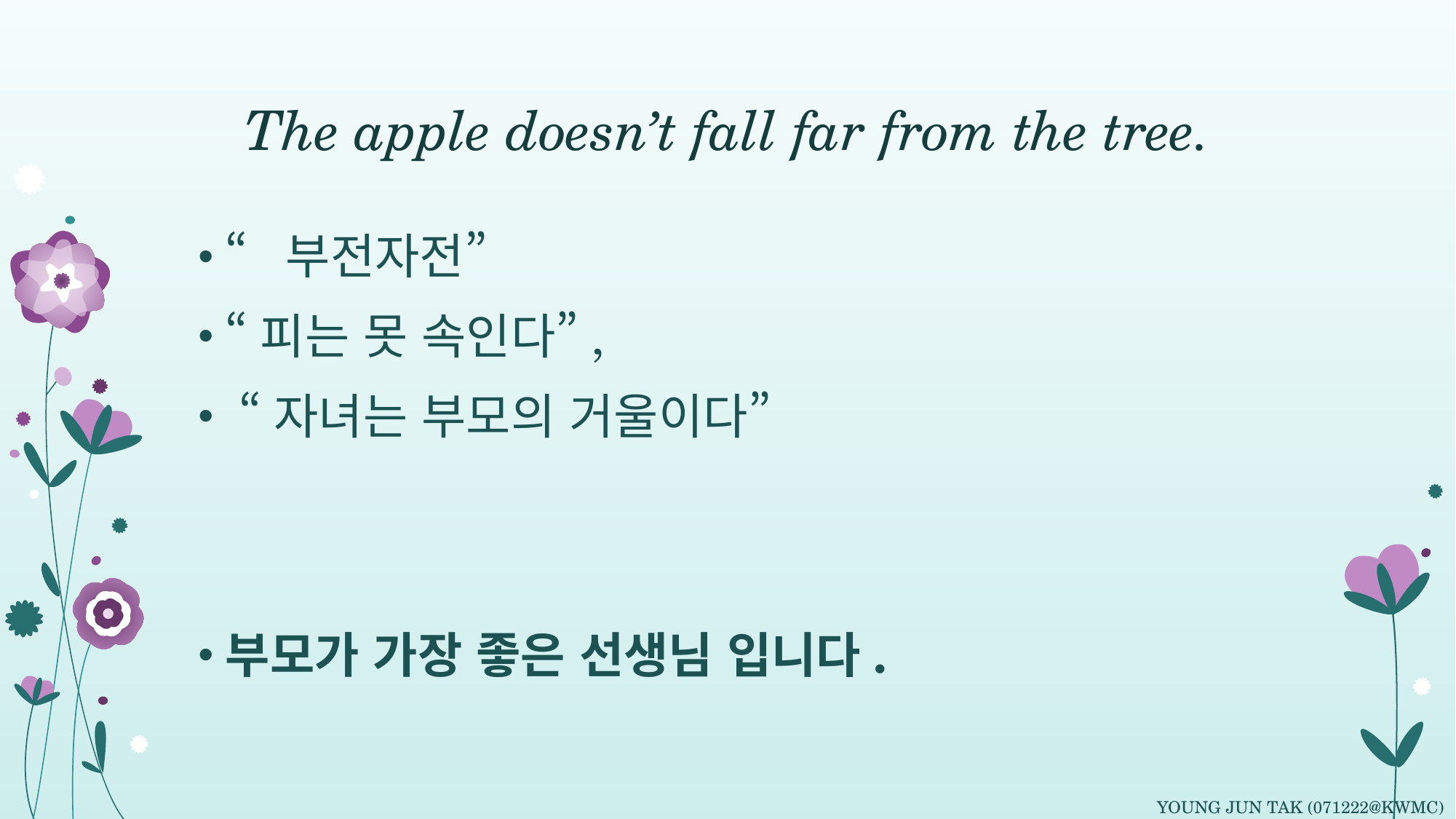

# The apple doesn’t fall far from the tree.
“부전자전”
“피는 못 속인다”,
 “자녀는 부모의 거울이다”

부모가 가장 좋은 선생님 입니다.
YOUNG JUN TAK (071222@KWMC)